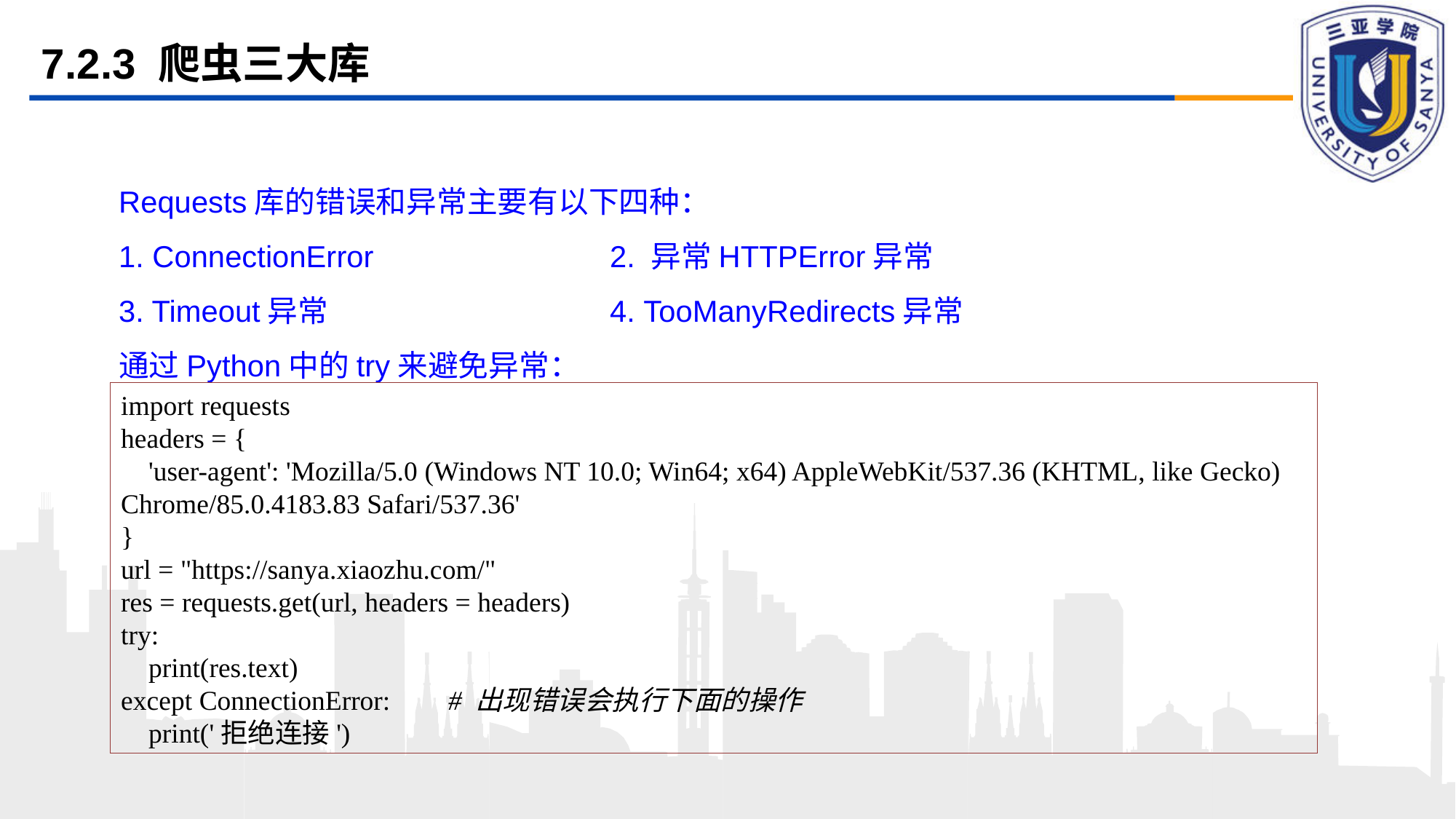

# 7.2.3 爬虫三大库
Requests库的错误和异常主要有以下四种：
1. ConnectionError			2. 异常HTTPError异常
3. Timeout异常			4. TooManyRedirects异常
通过Python中的try来避免异常：
import requests
headers = {
    'user-agent': 'Mozilla/5.0 (Windows NT 10.0; Win64; x64) AppleWebKit/537.36 (KHTML, like Gecko) Chrome/85.0.4183.83 Safari/537.36'
}
url = "https://sanya.xiaozhu.com/"
res = requests.get(url, headers = headers)
try:
    print(res.text)
except ConnectionError:	# 出现错误会执行下面的操作
    print('拒绝连接')